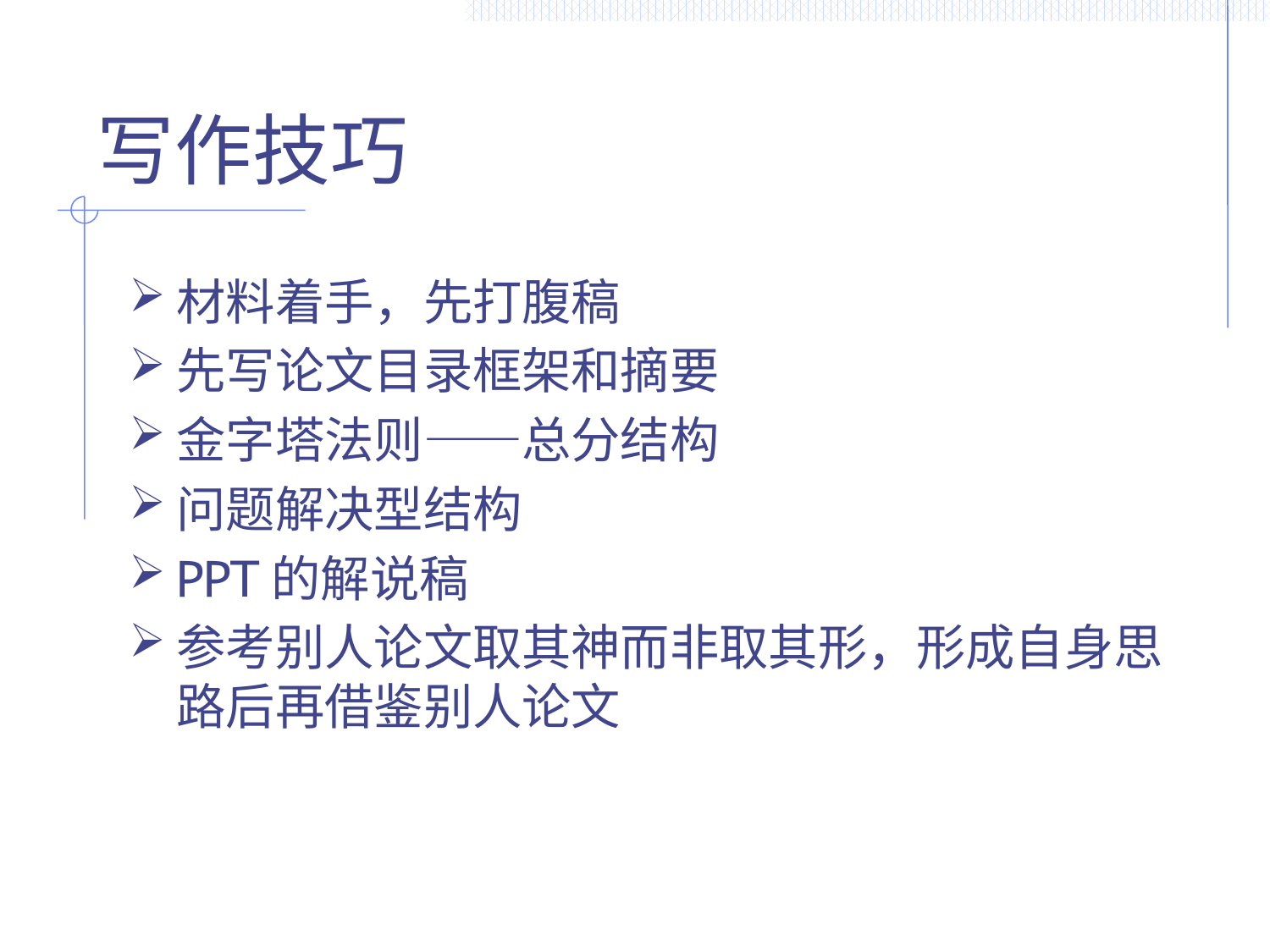

# 写作技巧
材料着手，先打腹稿
先写论文目录框架和摘要
金字塔法则——总分结构
问题解决型结构
PPT的解说稿
参考别人论文取其神而非取其形，形成自身思路后再借鉴别人论文